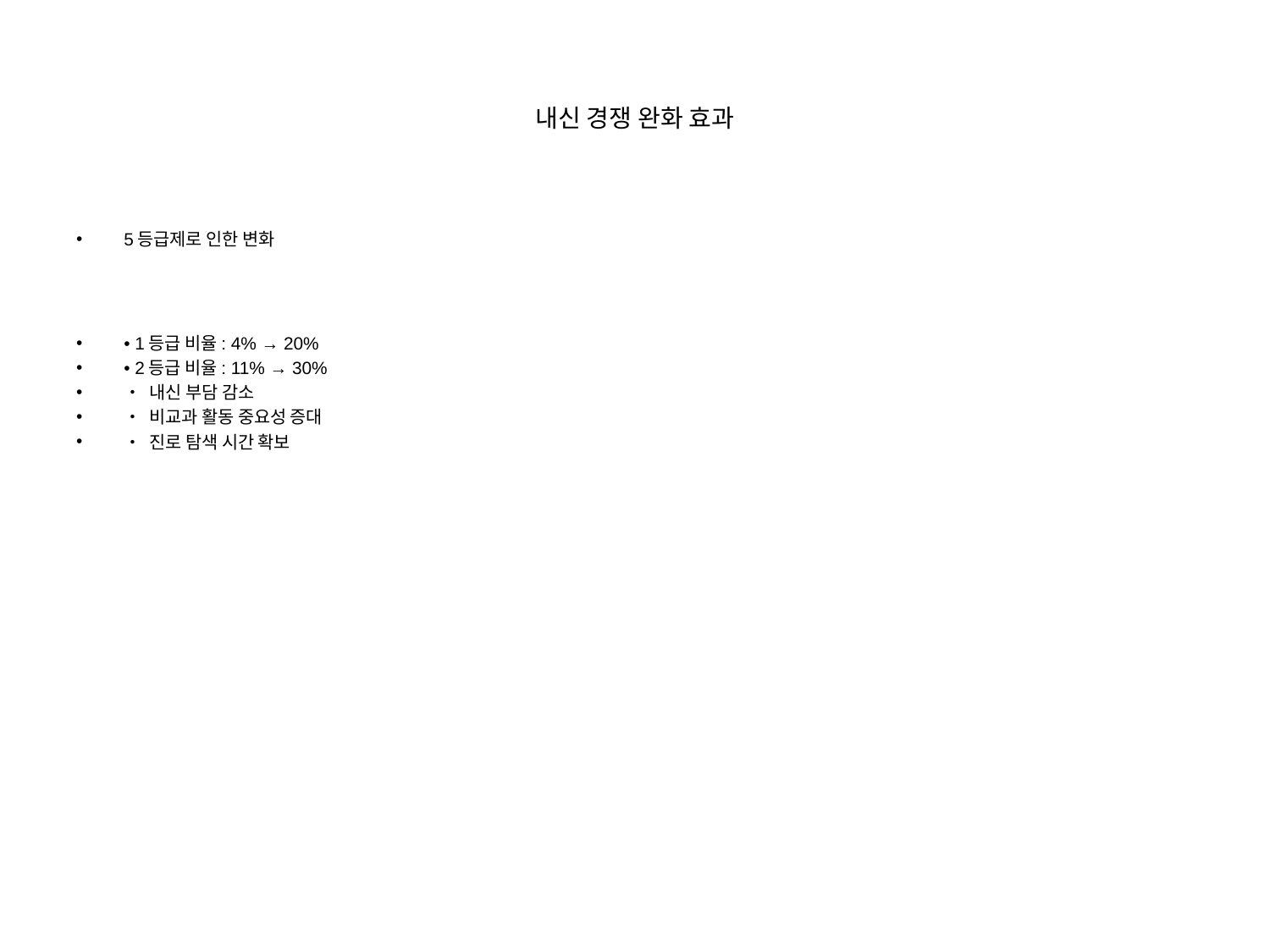

# 내신 경쟁 완화 효과
5등급제로 인한 변화

• 1등급 비율: 4% → 20%
• 2등급 비율: 11% → 30%
• 내신 부담 감소
• 비교과 활동 중요성 증대
• 진로 탐색 시간 확보